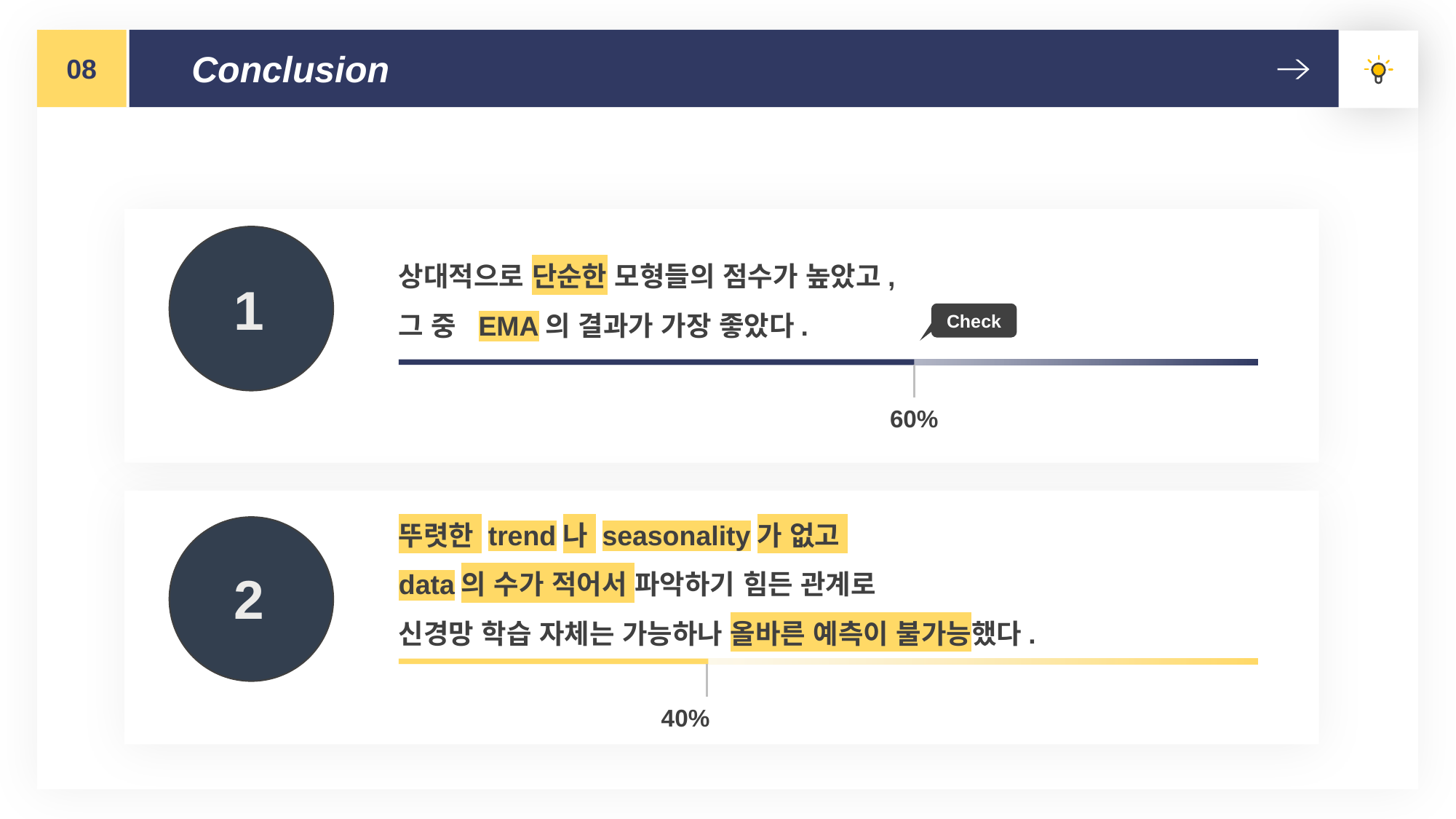

08
Conclusion

상대적으로 단순한 모형들의 점수가 높았고, 그 중  EMA의 결과가 가장 좋았다.

1
Check

|  |  |
| --- | --- |
| 60% |  |

뚜렷한 trend나 seasonality가 없고
data의 수가 적어서 파악하기 힘든 관계로
신경망 학습 자체는 가능하나 올바른 예측이 불가능했다.

2

|  |  |
| --- | --- |
| 40% |  |